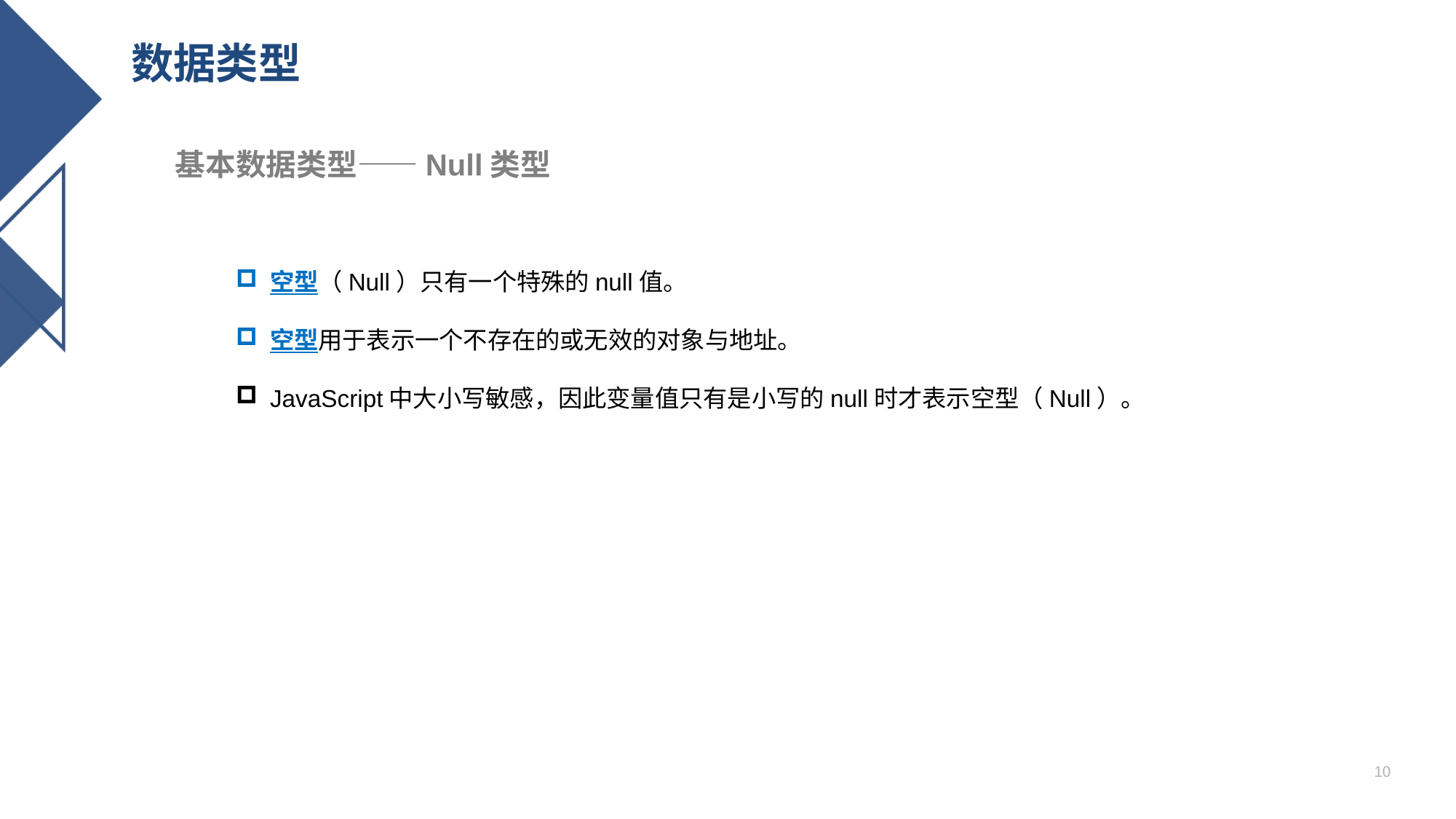

# 数据类型
基本数据类型——Null类型
空型（Null）只有一个特殊的null值。
空型用于表示一个不存在的或无效的对象与地址。
JavaScript中大小写敏感，因此变量值只有是小写的null时才表示空型（Null）。
10